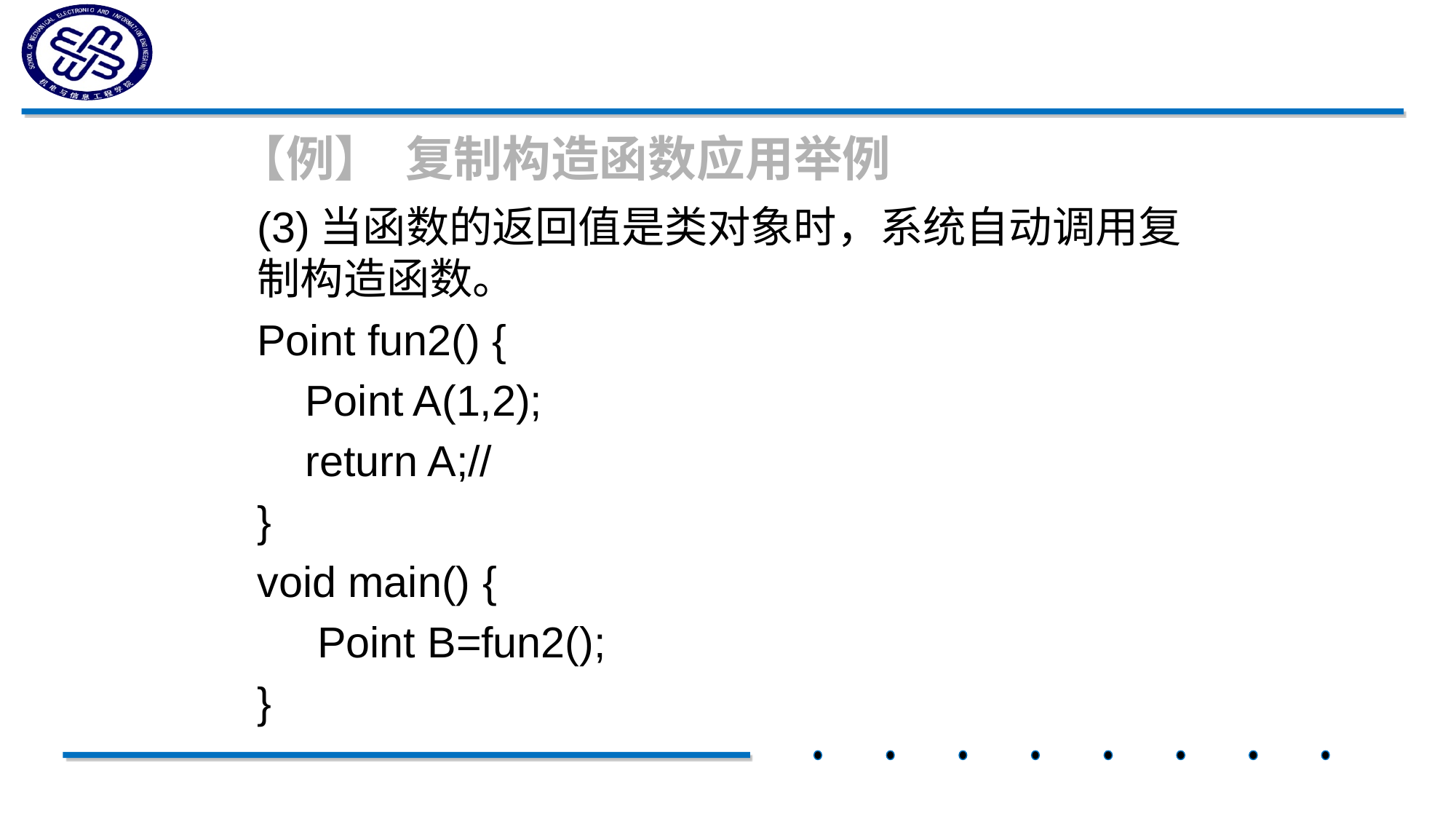

【例】  复制构造函数应用举例
(3)当函数的返回值是类对象时，系统自动调用复制构造函数。
Point fun2() {
    Point A(1,2);
    return A;//
}
void main() {
     Point B=fun2();
}